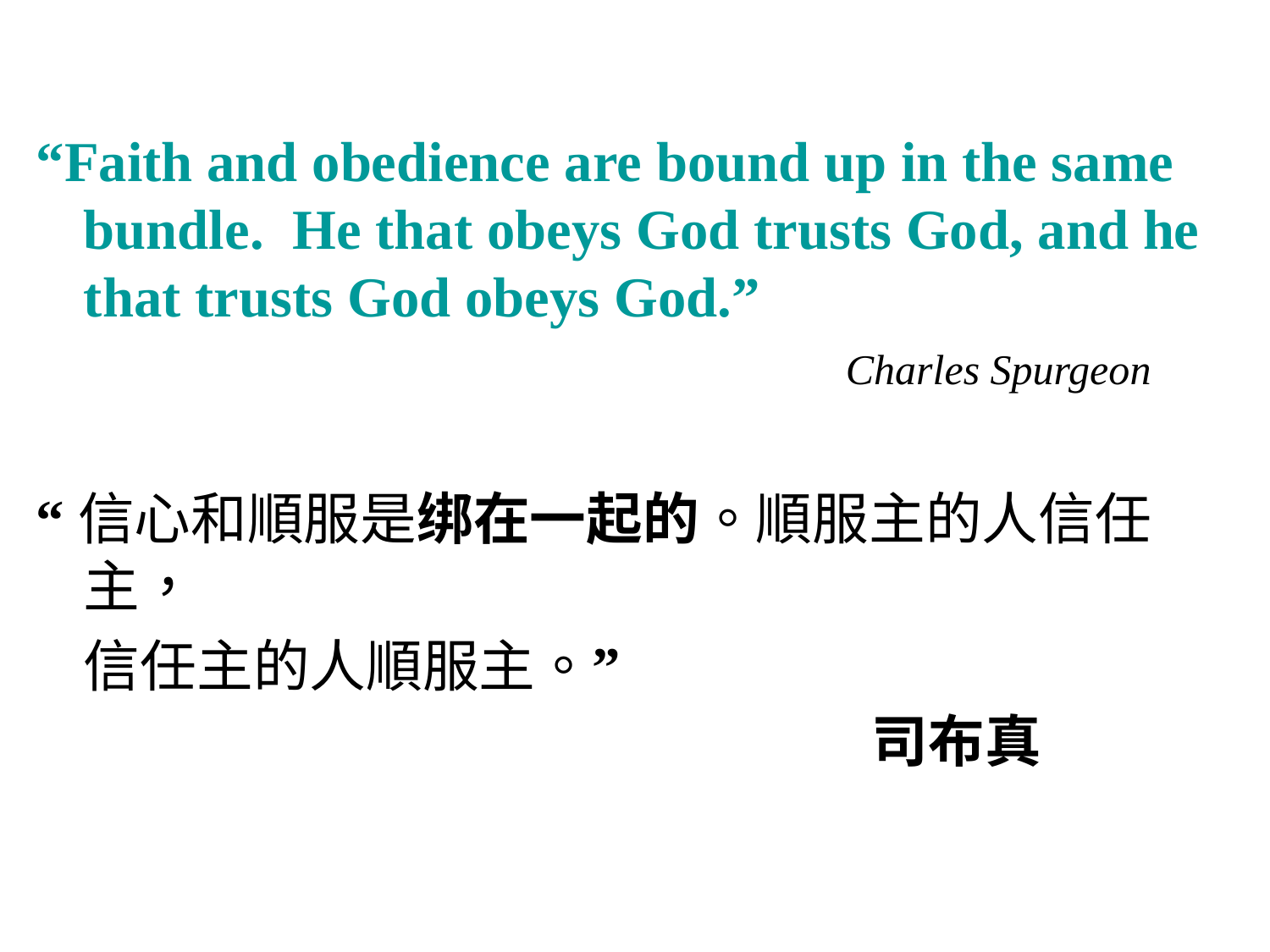

“Faith and obedience are bound up in the same bundle.  He that obeys God trusts God, and he that trusts God obeys God.”  										Charles Spurgeon

“信心和順服是绑在一起的。順服主的人信任主，
	信任主的人順服主。”
							 司布真